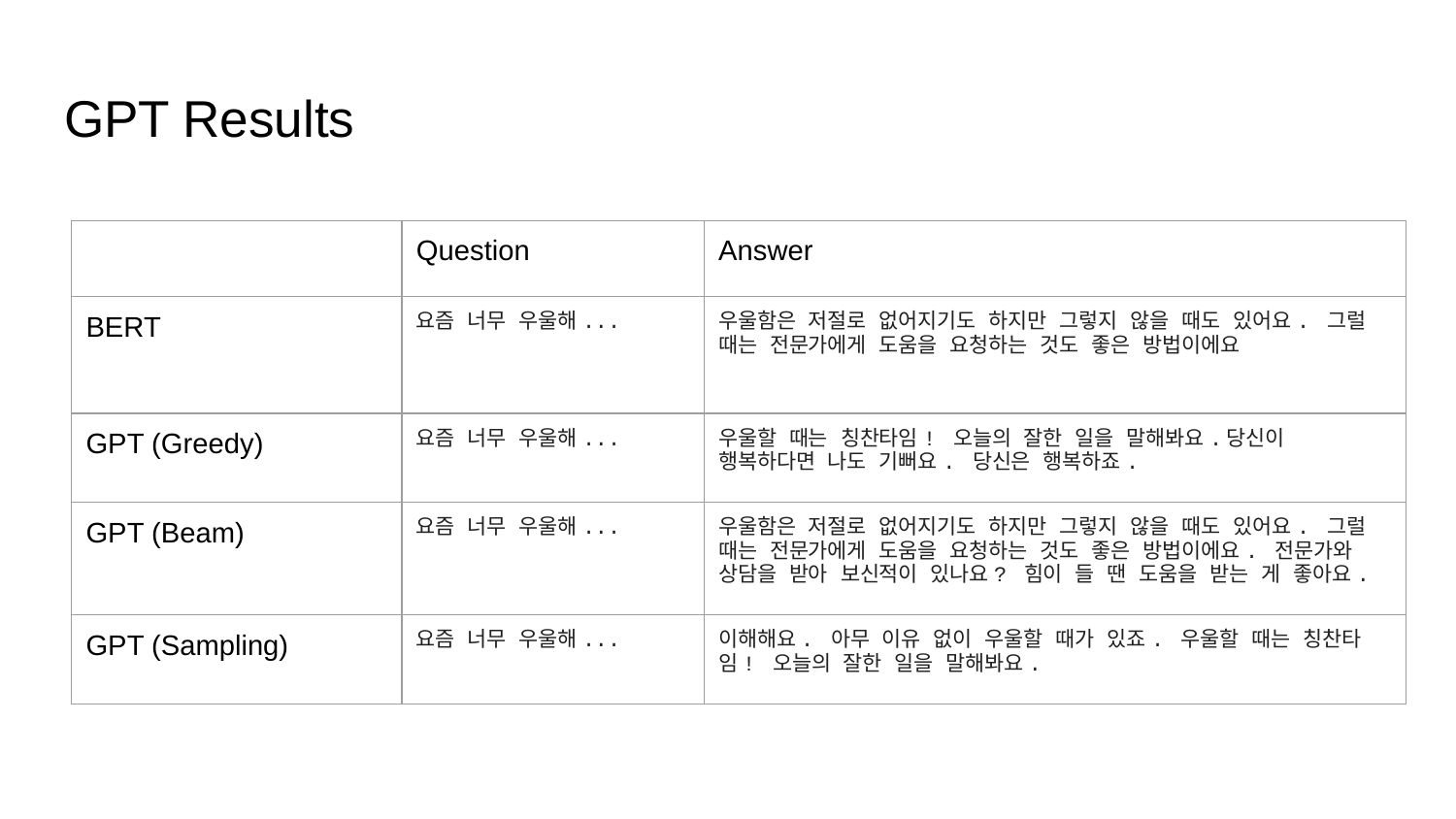

# GPT Results
|  | Question | Answer |
| --- | --- | --- |
| BERT | 요즘 너무 우울해... | 우울함은 저절로 없어지기도 하지만 그렇지 않을 때도 있어요. 그럴 때는 전문가에게 도움을 요청하는 것도 좋은 방법이에요 |
| GPT (Greedy) | 요즘 너무 우울해... | 우울할 때는 칭찬타임! 오늘의 잘한 일을 말해봐요.당신이 행복하다면 나도 기뻐요. 당신은 행복하죠. |
| GPT (Beam) | 요즘 너무 우울해... | 우울함은 저절로 없어지기도 하지만 그렇지 않을 때도 있어요. 그럴 때는 전문가에게 도움을 요청하는 것도 좋은 방법이에요. 전문가와 상담을 받아 보신적이 있나요? 힘이 들 땐 도움을 받는 게 좋아요. |
| GPT (Sampling) | 요즘 너무 우울해... | 이해해요. 아무 이유 없이 우울할 때가 있죠. 우울할 때는 칭찬타임! 오늘의 잘한 일을 말해봐요. |